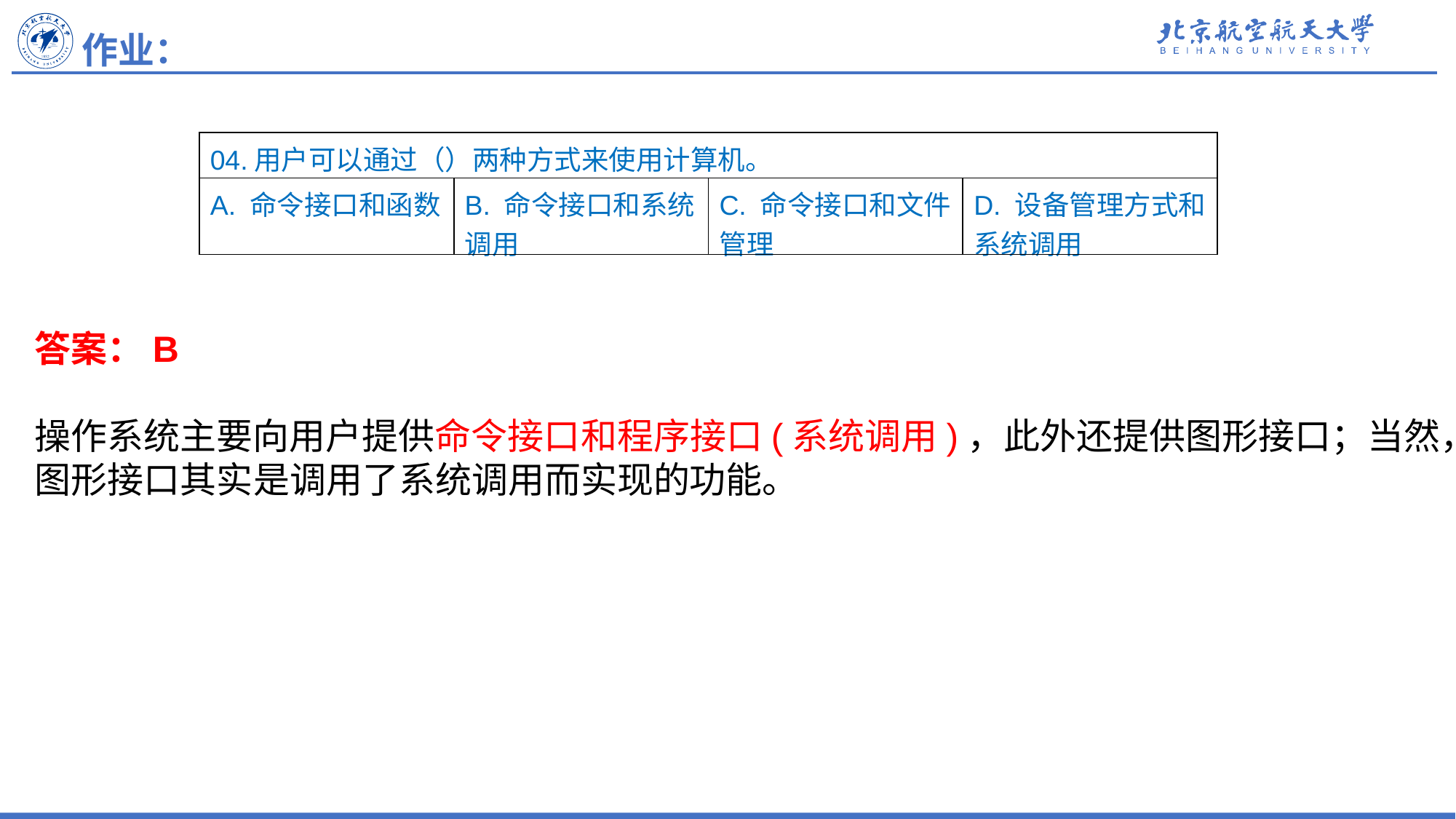

作业：
| 04.用户可以通过（）两种方式来使用计算机。 |  |  |  |
| --- | --- | --- | --- |
| A. 命令接口和函数 | B. 命令接口和系统调用 | C. 命令接口和文件管理 | D. 设备管理方式和系统调用 |
答案：B

操作系统主要向用户提供命令接口和程序接口(系统调用)，此外还提供图形接口；当然，
图形接口其实是调用了系统调用而实现的功能。
12